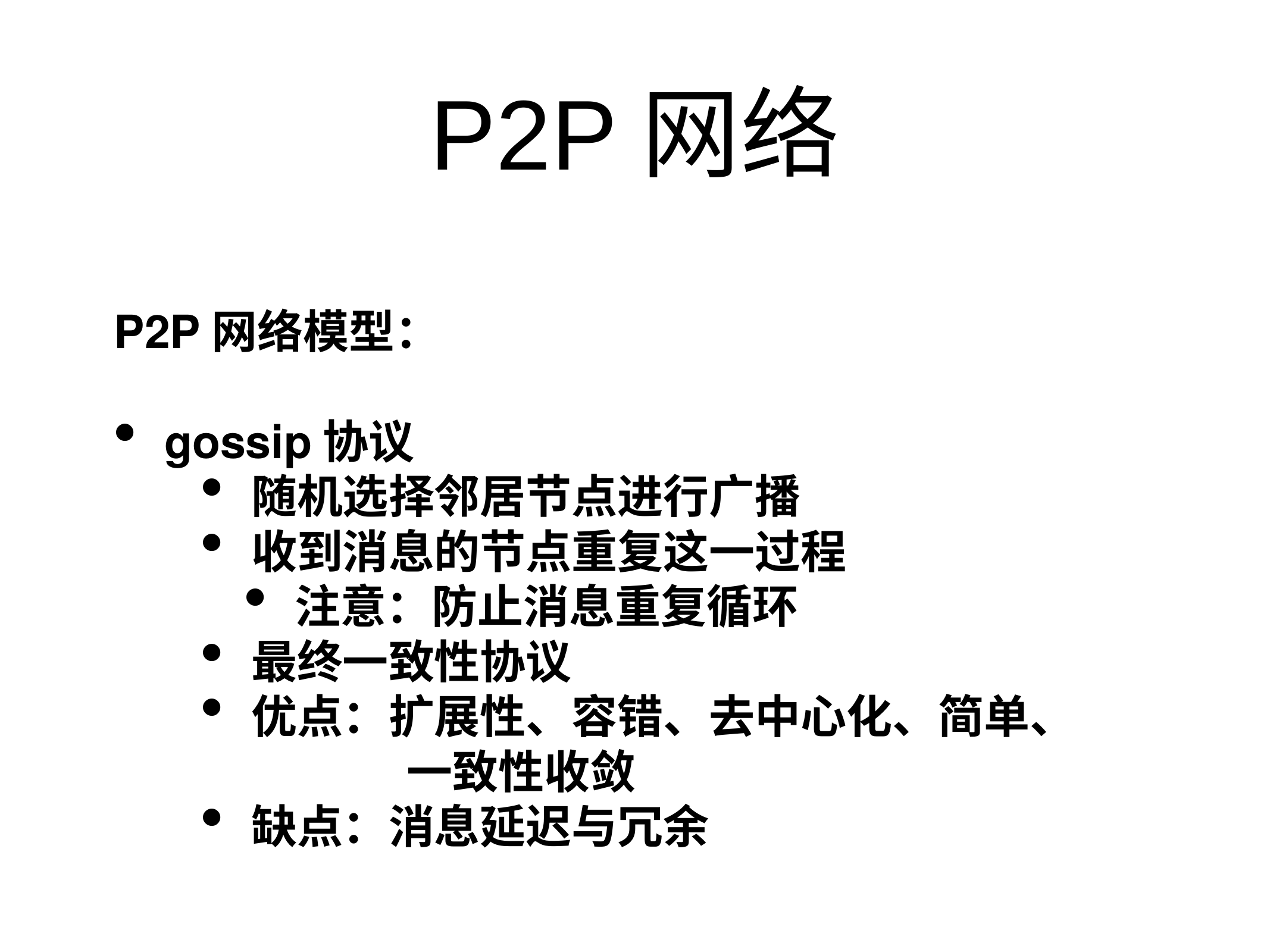

# P2P网络
P2P网络模型：

gossip协议
随机选择邻居节点进行广播
收到消息的节点重复这一过程
注意：防止消息重复循环
最终一致性协议
优点：扩展性、容错、去中心化、简单、
                      一致性收敛
缺点：消息延迟与冗余